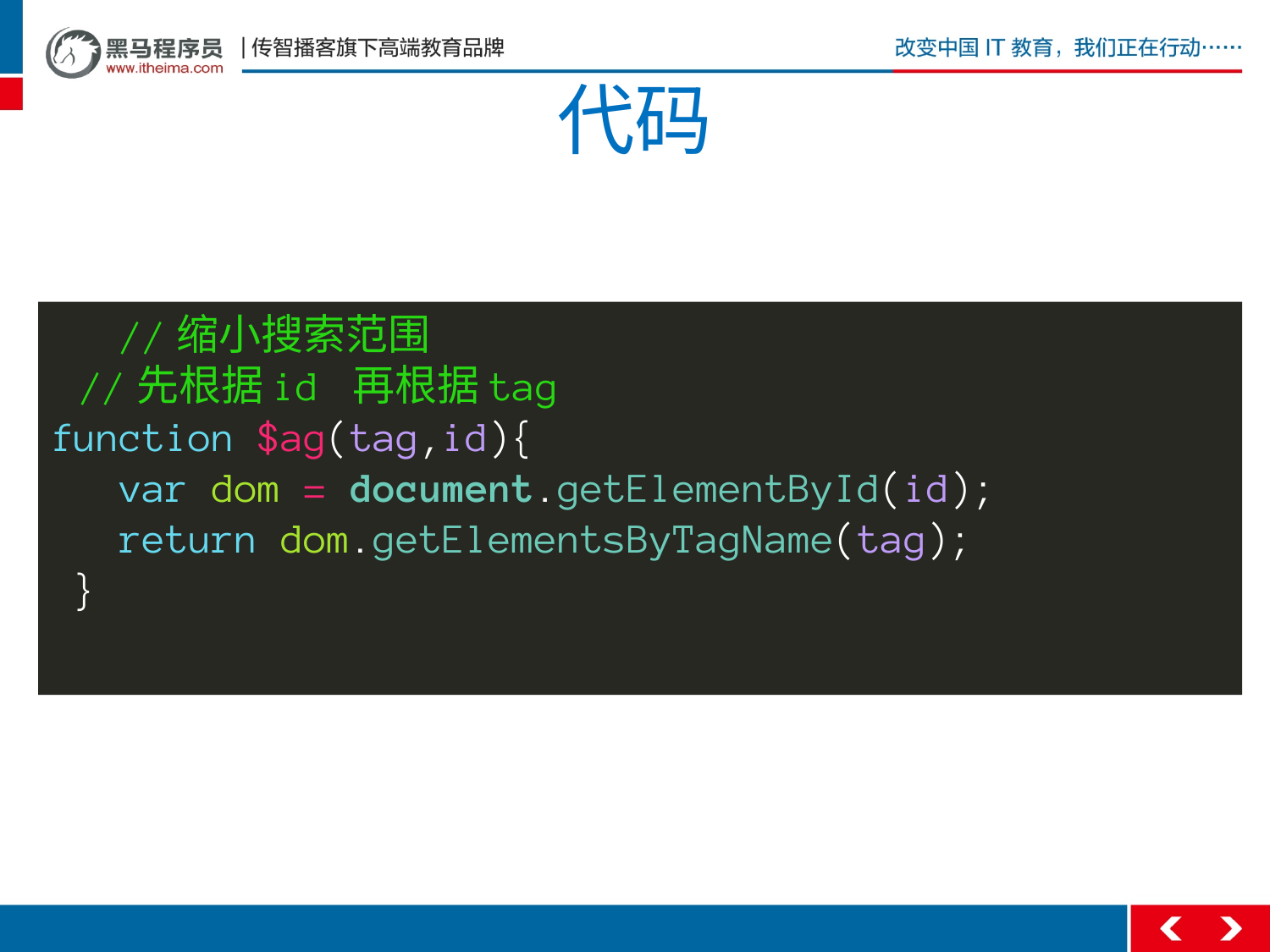

# 代码
   //缩小搜索范围
  //先根据id 再根据tag
function $ag(tag,id){
   var dom = document.getElementById(id);
   return dom.getElementsByTagName(tag);
 }